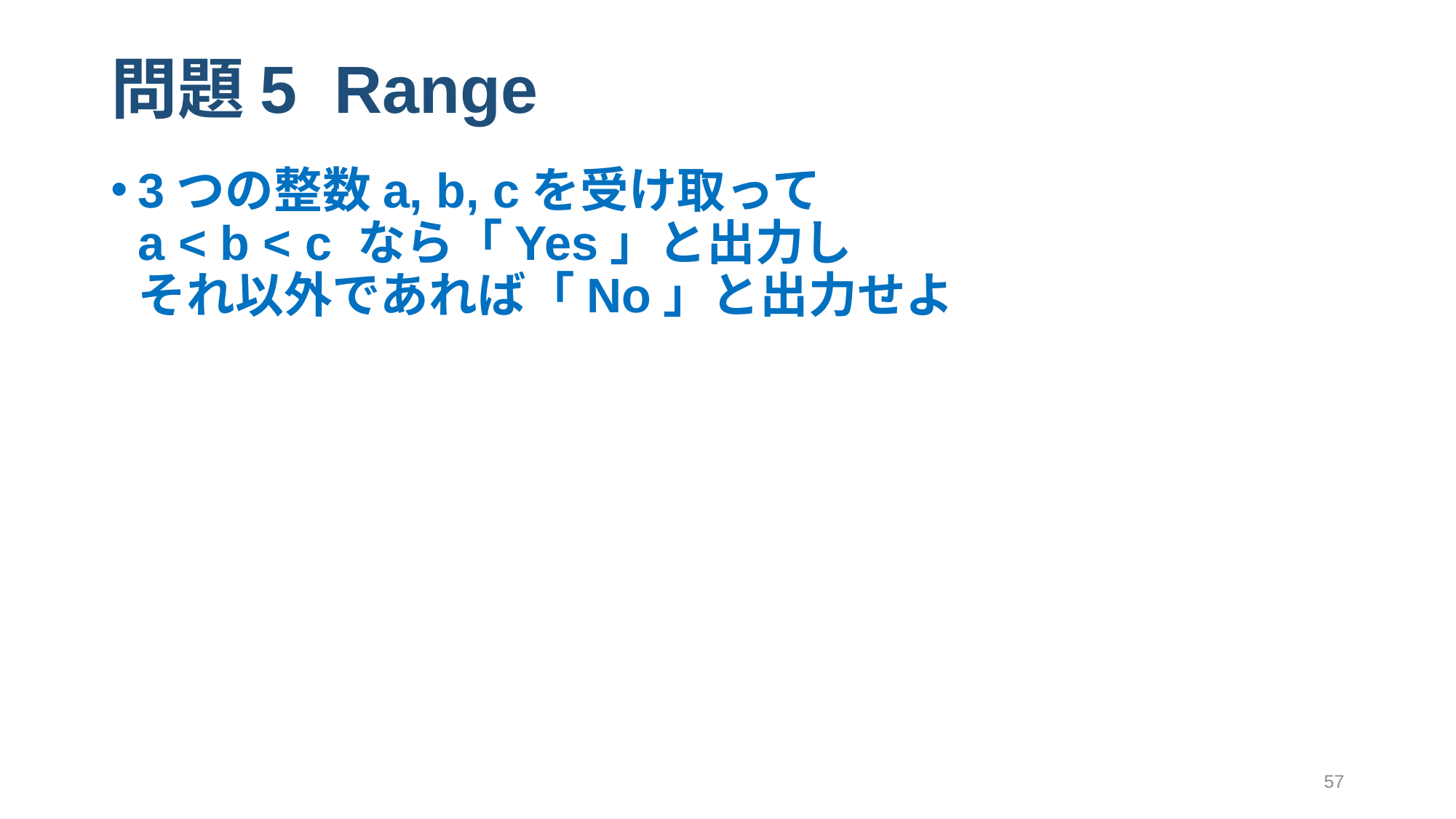

# 問題5  Range
3つの整数a, b, cを受け取って
a < b < c なら「Yes」と出力し
それ以外であれば「No」と出力せよ
57